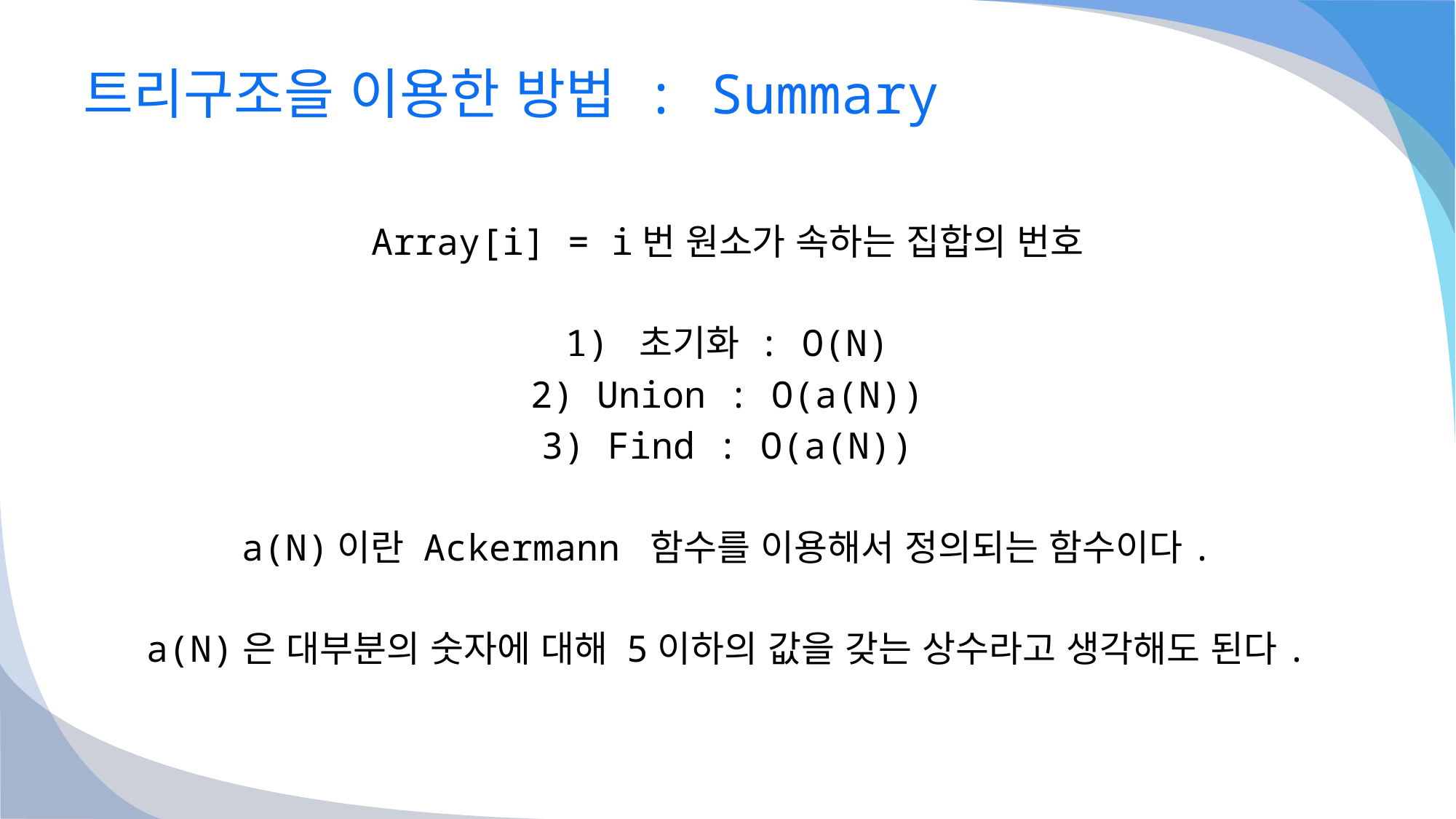

# 트리구조을 이용한 방법 : Summary

Array[i] = i번 원소가 속하는 집합의 번호

1) 초기화 : O(N)
2) Union : O(a(N))
3) Find : O(a(N))

a(N)이란 Ackermann 함수를 이용해서 정의되는 함수이다.

a(N)은 대부분의 숫자에 대해 5이하의 값을 갖는 상수라고 생각해도 된다.